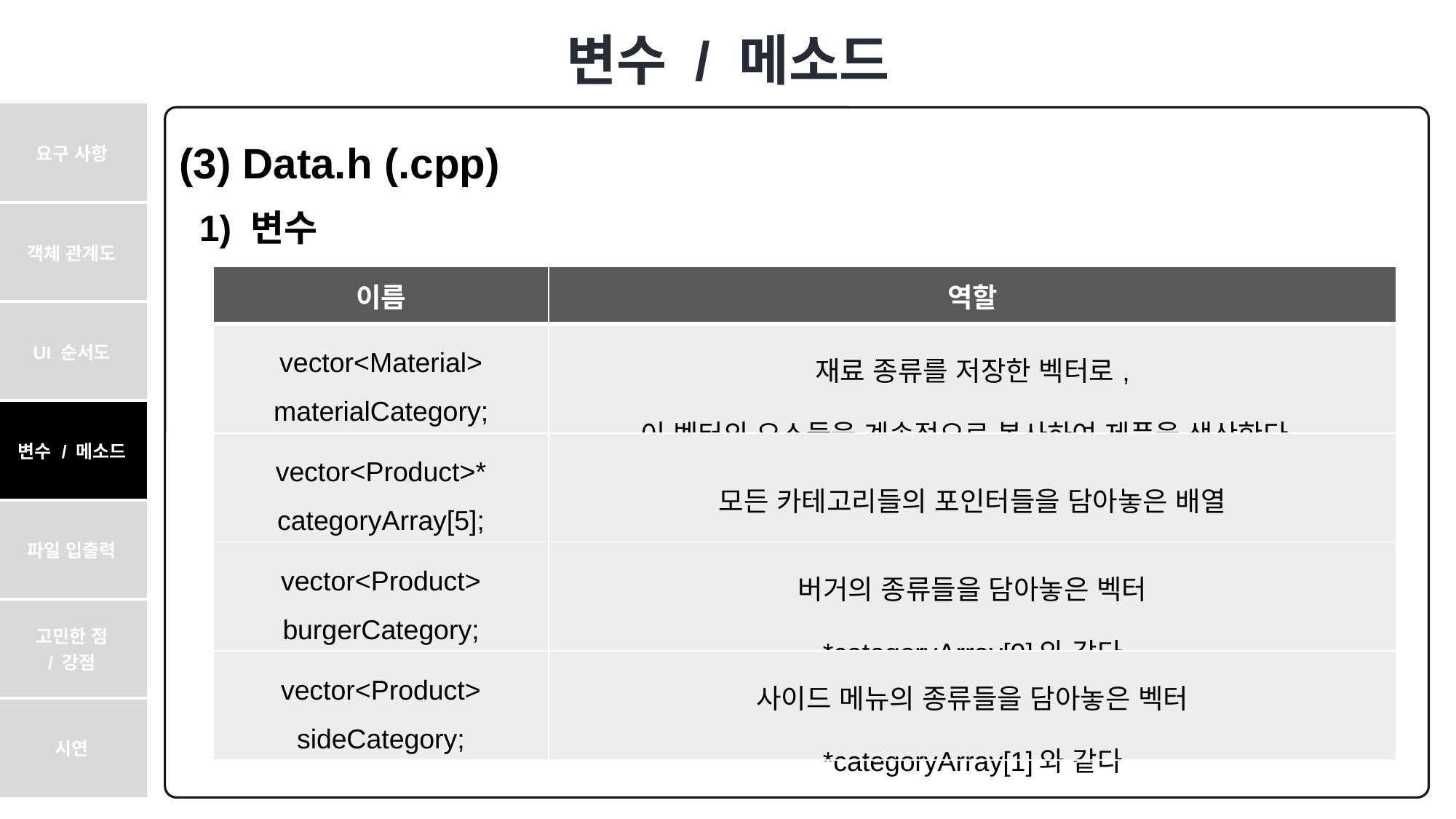

변수 / 메소드
| 요구 사항 |
| --- |
| 객체 관계도 |
| UI 순서도 |
| 변수 / 메소드 |
| 파일 입출력 |
| 고민한 점 / 강점 |
| 시연 |
(3) Data.h (.cpp)
  1) 변수
| 이름 | 역할 |
| --- | --- |
| vector<Material> materialCategory; | 재료 종류를 저장한 벡터로, 이 벡터의 요소들을 계속적으로 복사하여 제품을 생산한다. |
| vector<Product>\* categoryArray[5]; | 모든 카테고리들의 포인터들을 담아놓은 배열 |
| vector<Product> burgerCategory; | 버거의 종류들을 담아놓은 벡터 \*categoryArray[0]와 같다 |
| vector<Product> sideCategory; | 사이드 메뉴의 종류들을 담아놓은 벡터 \*categoryArray[1]와 같다 |